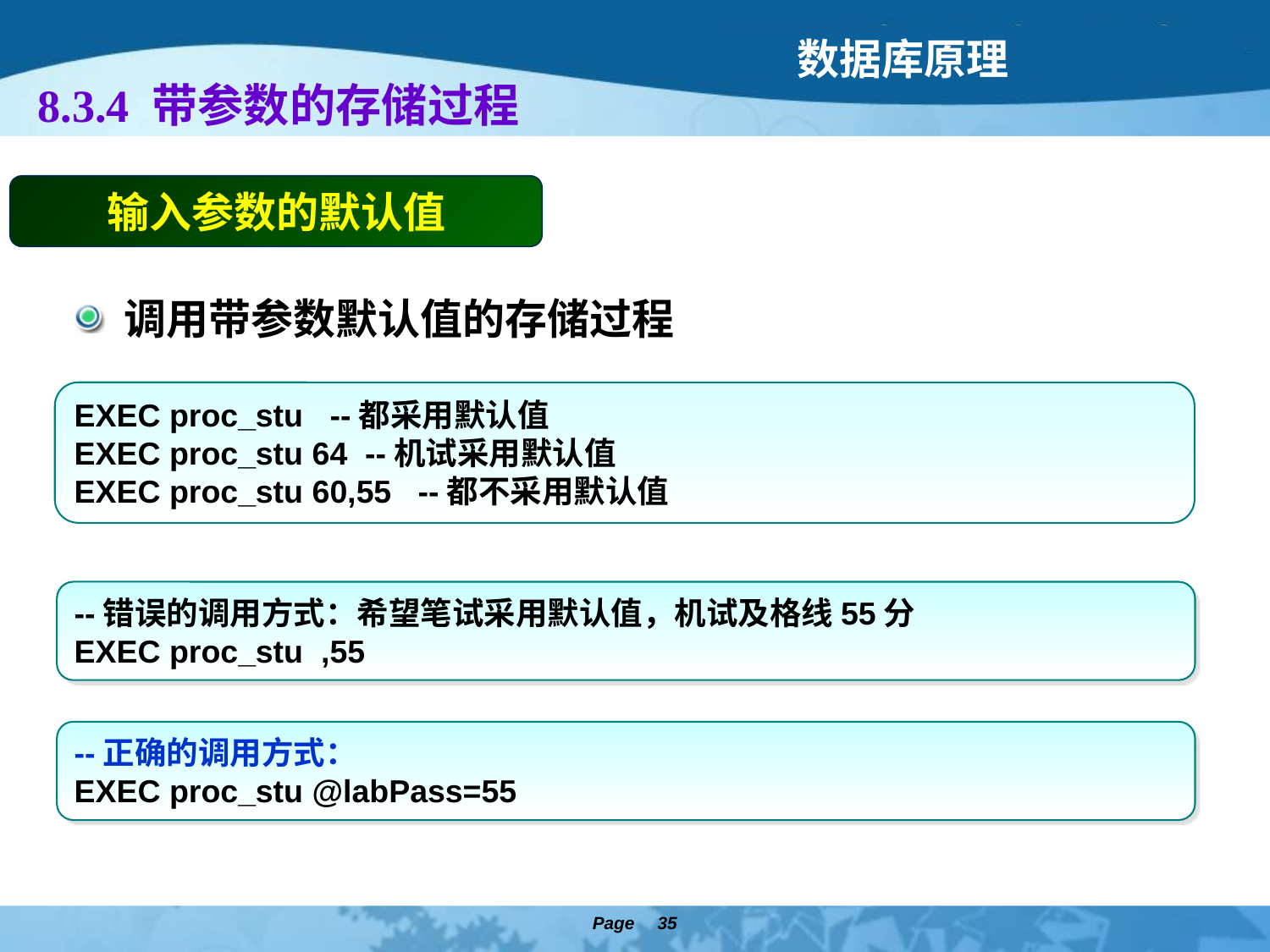

# 8.3.4 带参数的存储过程
输入参数的默认值

调用带参数默认值的存储过程
EXEC proc_stu   --都采用默认值
EXEC proc_stu 64  --机试采用默认值
EXEC proc_stu 60,55   --都不采用默认值
--错误的调用方式：希望笔试采用默认值，机试及格线55分
EXEC proc_stu  ,55
--正确的调用方式：
EXEC proc_stu @labPass=55